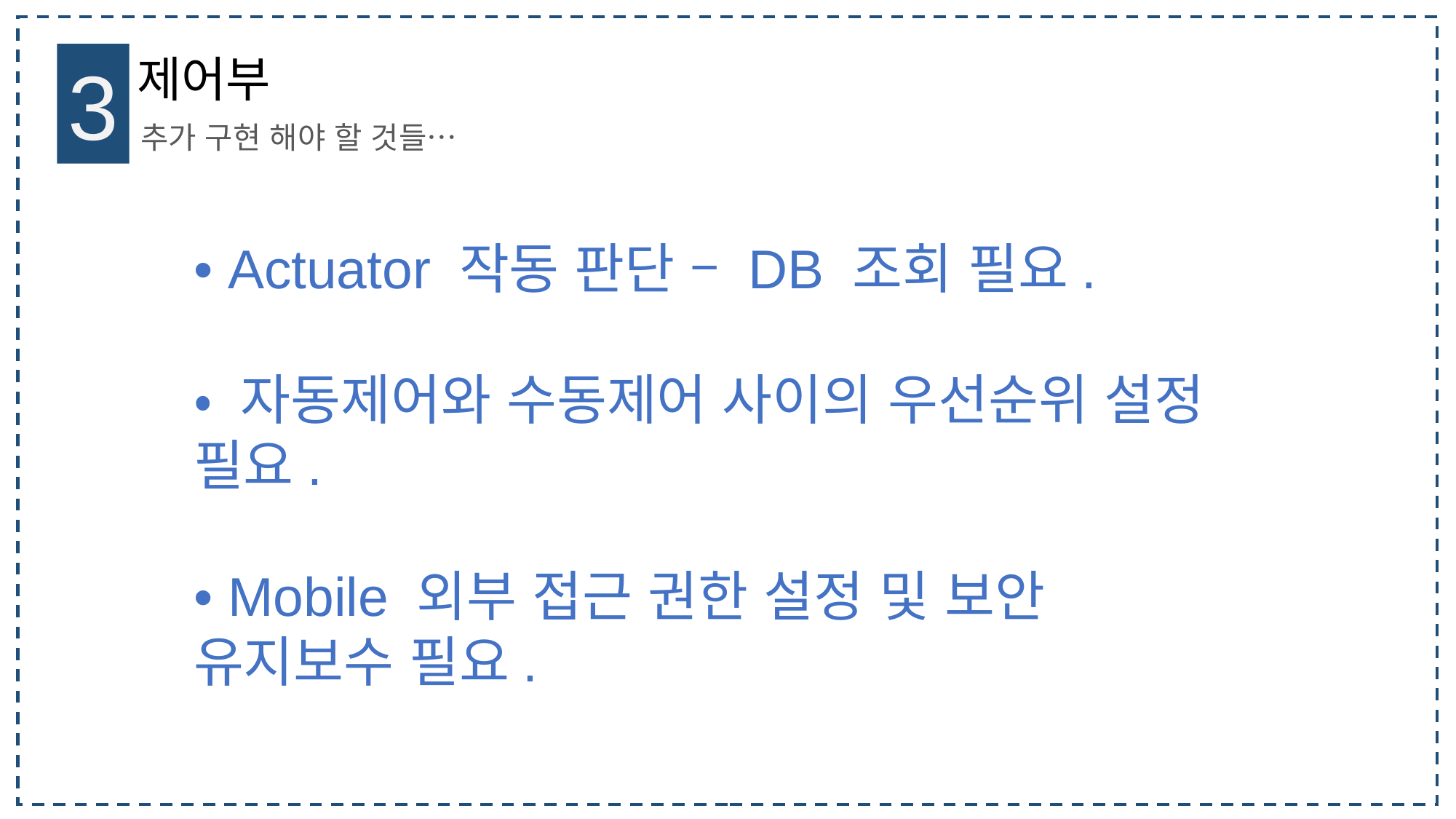

3
제어부
추가 구현 해야 할 것들…
• Actuator 작동 판단 – DB 조회 필요.

• 자동제어와 수동제어 사이의 우선순위 설정 필요.

• Mobile 외부 접근 권한 설정 및 보안 유지보수 필요.